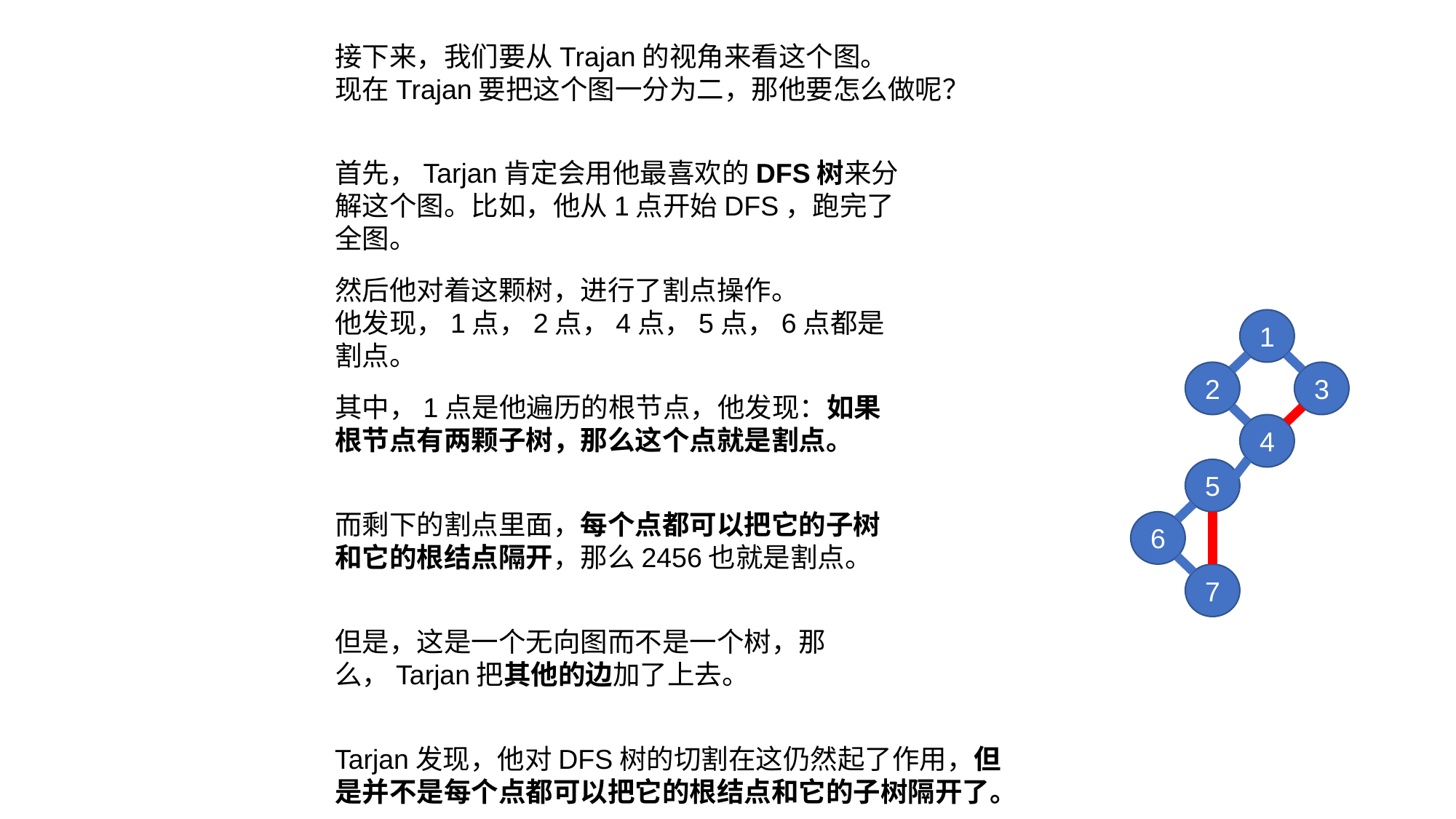

接下来，我们要从Trajan的视角来看这个图。
现在Trajan要把这个图一分为二，那他要怎么做呢？
首先，Tarjan肯定会用他最喜欢的DFS树来分解这个图。比如，他从1点开始DFS，跑完了全图。
然后他对着这颗树，进行了割点操作。
他发现，1点，2点，4点，5点，6点都是割点。
1
2
3
其中，1点是他遍历的根节点，他发现：如果根节点有两颗子树，那么这个点就是割点。
4
5
而剩下的割点里面，每个点都可以把它的子树和它的根结点隔开，那么2456也就是割点。
6
7
但是，这是一个无向图而不是一个树，那么，Tarjan把其他的边加了上去。
Tarjan发现，他对DFS树的切割在这仍然起了作用，但是并不是每个点都可以把它的根结点和它的子树隔开了。